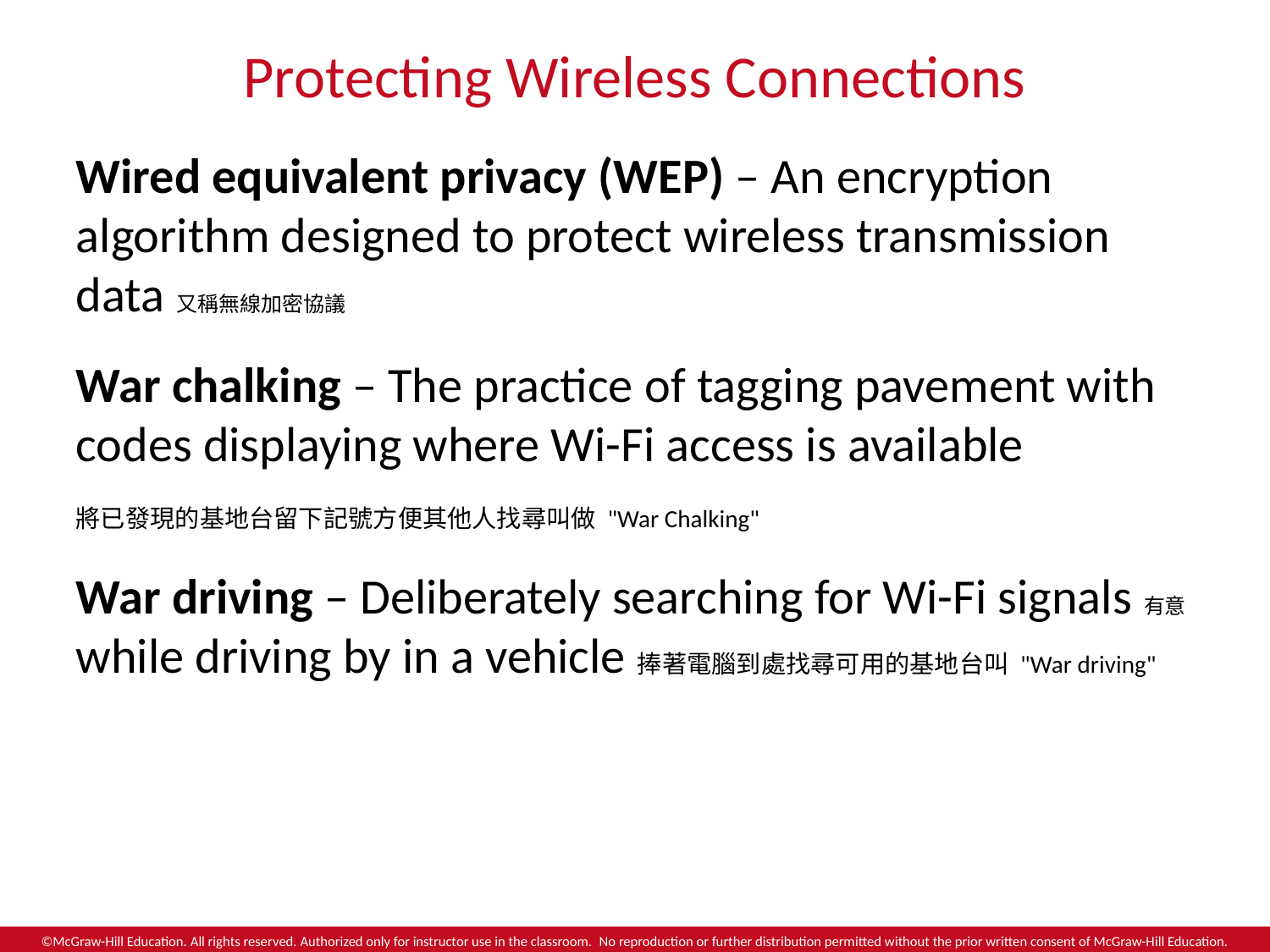

# Protecting Wireless Connections
Wired equivalent privacy (WEP) – An encryption algorithm designed to protect wireless transmission data又稱無線加密協議
War chalking – The practice of tagging pavement with codes displaying where Wi-Fi access is available
將已發現的基地台留下記號方便其他人找尋叫做 "War Chalking"
War driving – Deliberately searching for Wi-Fi signals有意 while driving by in a vehicle捧著電腦到處找尋可用的基地台叫 "War driving"